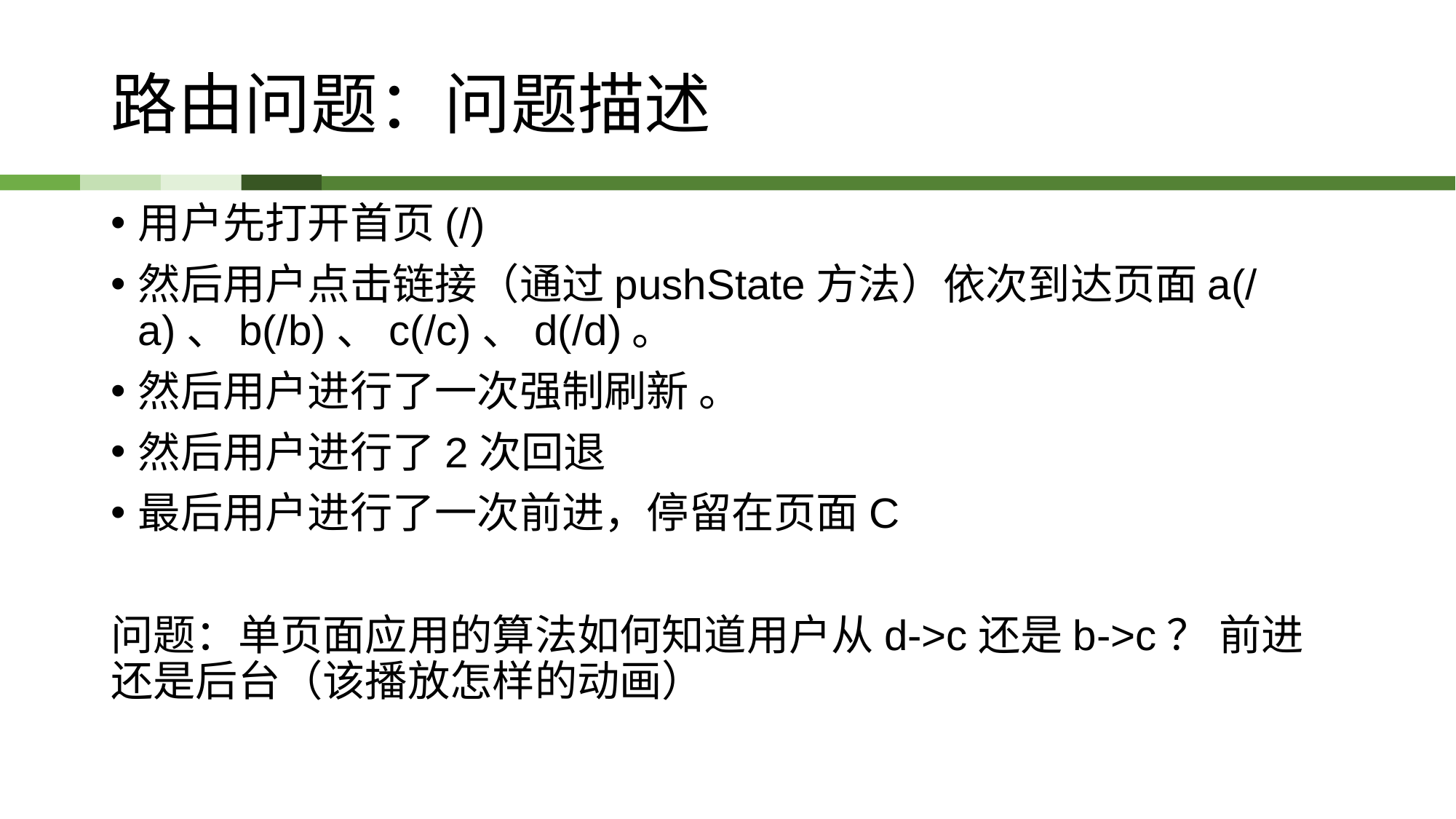

# 路由问题：问题描述
用户先打开首页(/)
然后用户点击链接（通过pushState方法）依次到达页面a(/a)、b(/b)、c(/c)、d(/d)。
然后用户进行了一次强制刷新 。
然后用户进行了2次回退
最后用户进行了一次前进，停留在页面C

问题：单页面应用的算法如何知道用户从d->c还是b->c？ 前进还是后台（该播放怎样的动画）